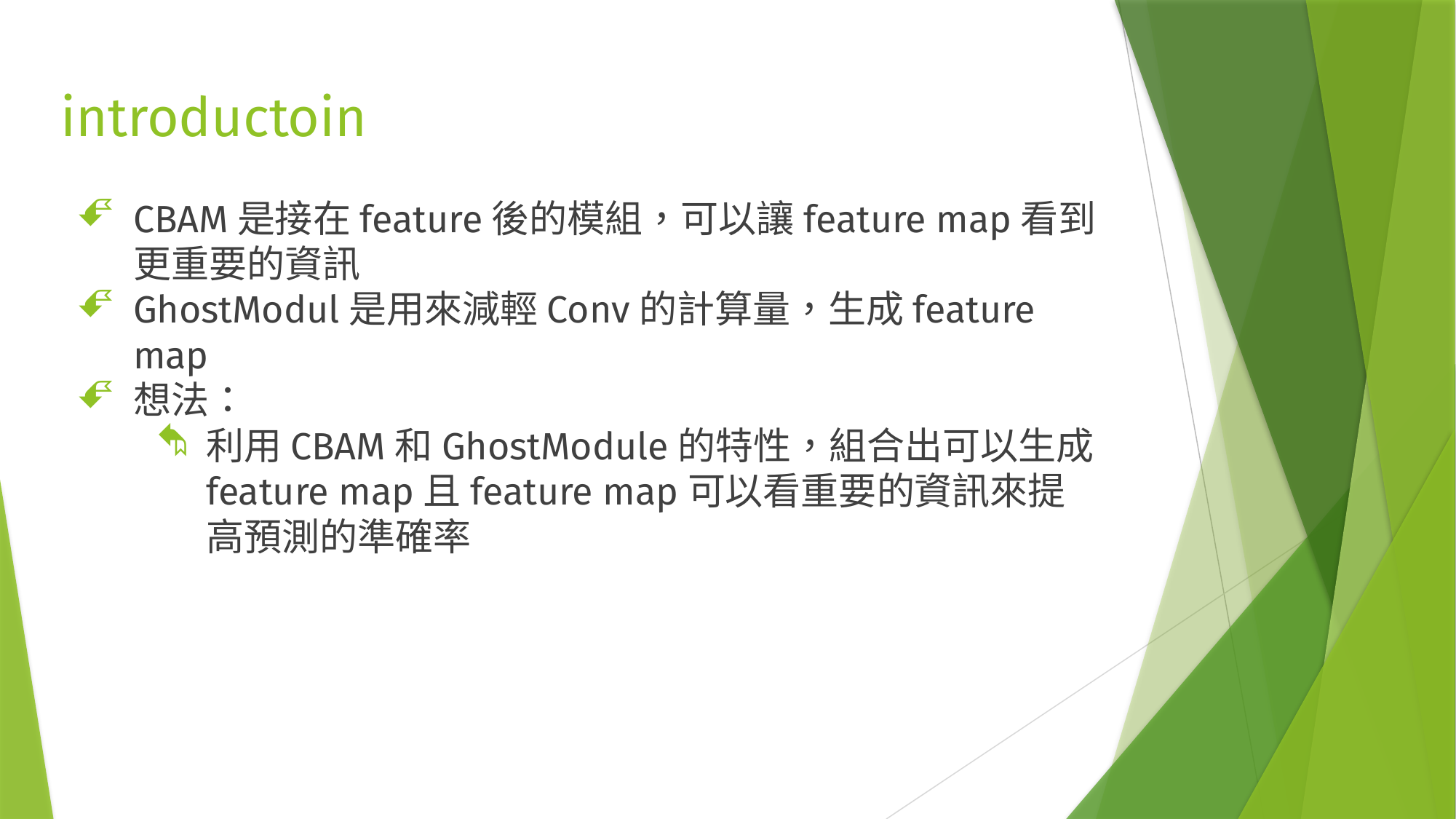

# introductoin
CBAM是接在feature後的模組，可以讓feature map看到更重要的資訊
GhostModul是用來減輕Conv的計算量，生成feature map
想法：
利用CBAM和GhostModule的特性，組合出可以生成feature map且feature map可以看重要的資訊來提高預測的準確率